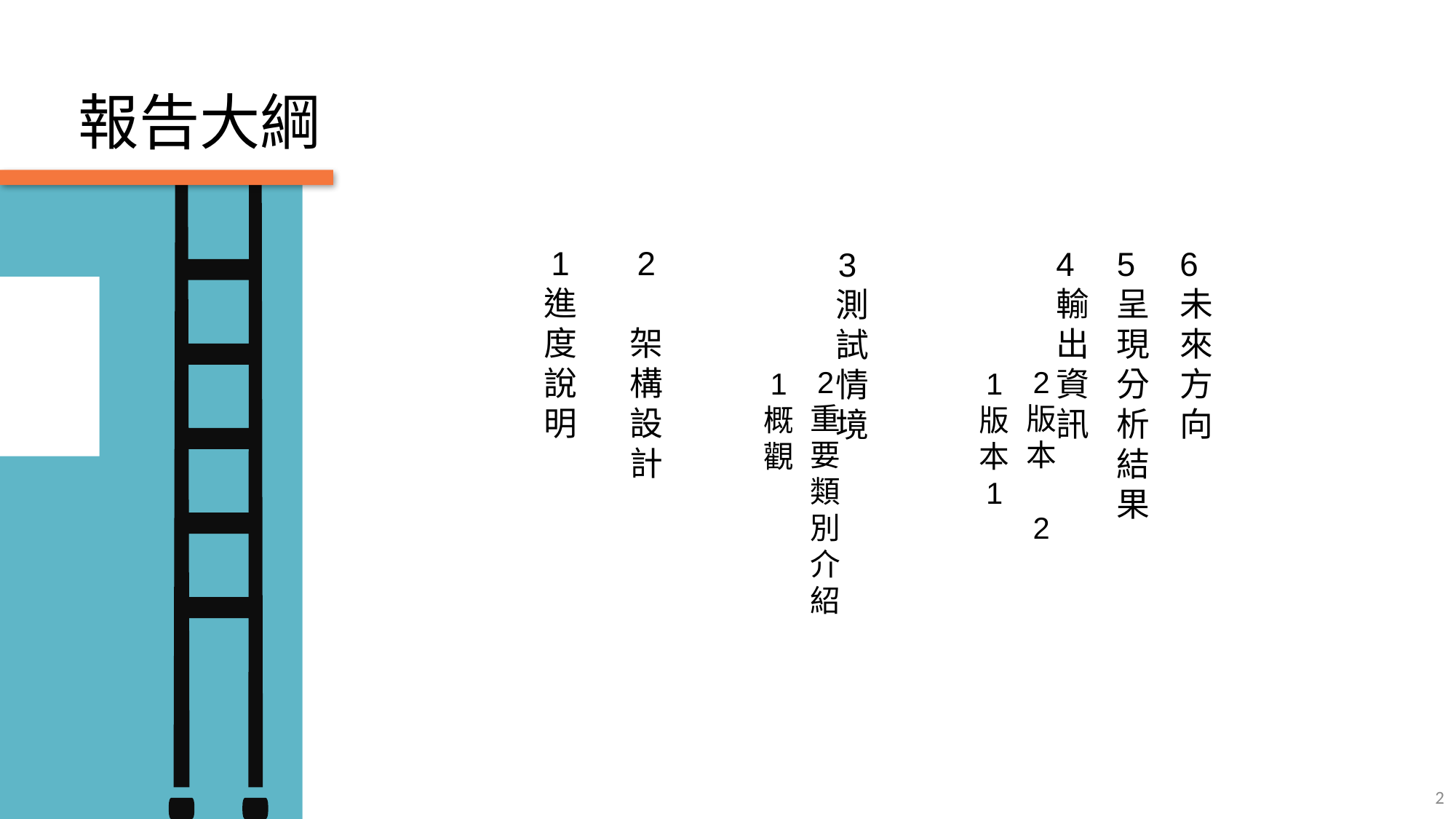

報告大綱

1 進度說明
2 架構設計
4輸出資訊
5呈現分析結果
6未來方向
3測試情境

2重要類別介紹
2版本 2
1概觀
1版本1
2